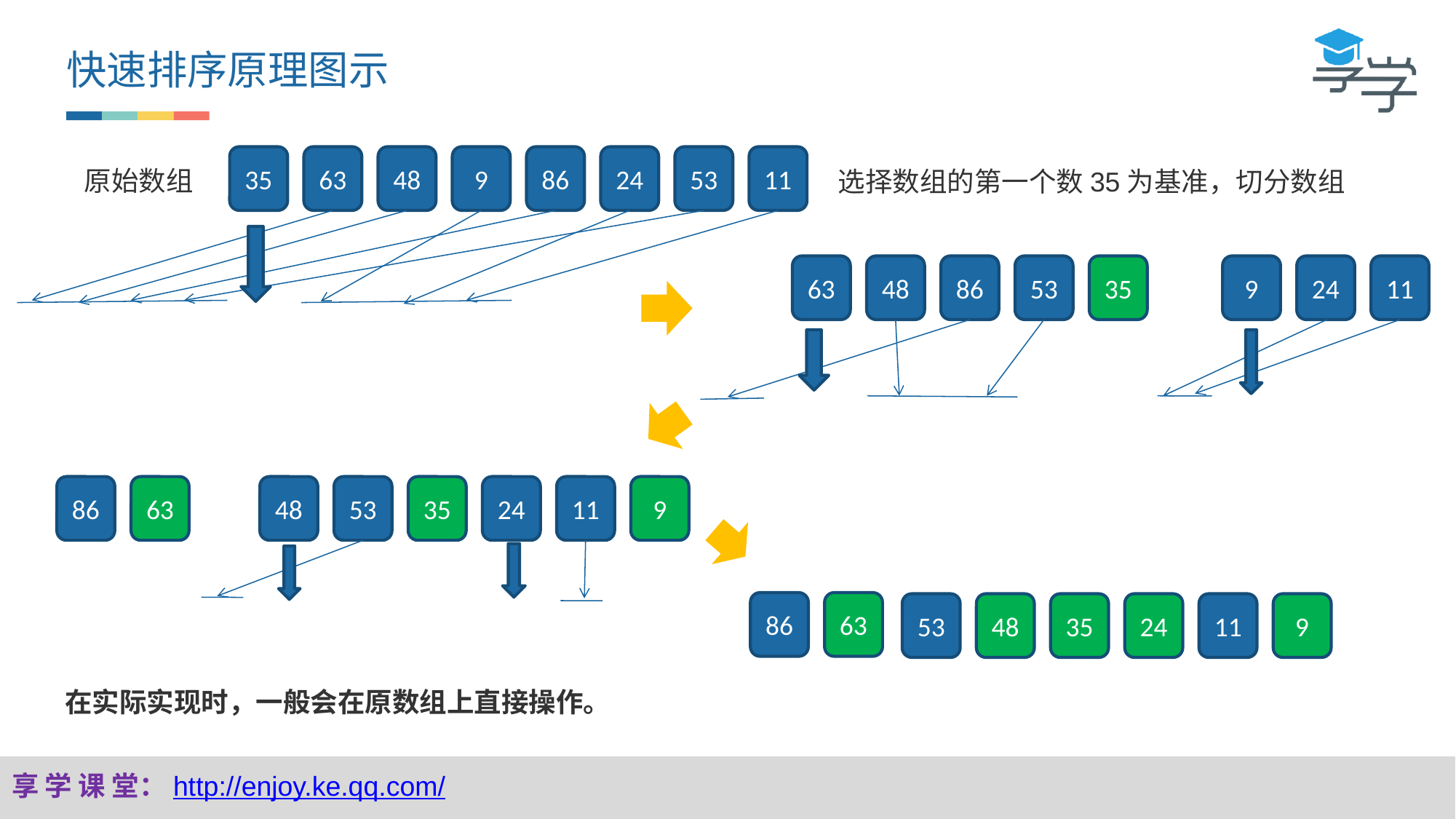

快速排序原理图示

35
63
48
9
86
24
53
11
原始数组
选择数组的第一个数35为基准，切分数组

63
48
86
53
35
9
24
11

86
63
48
53
35
24
11
9

86
63
53
48
35
24
11
9
在实际实现时，一般会在原数组上直接操作。